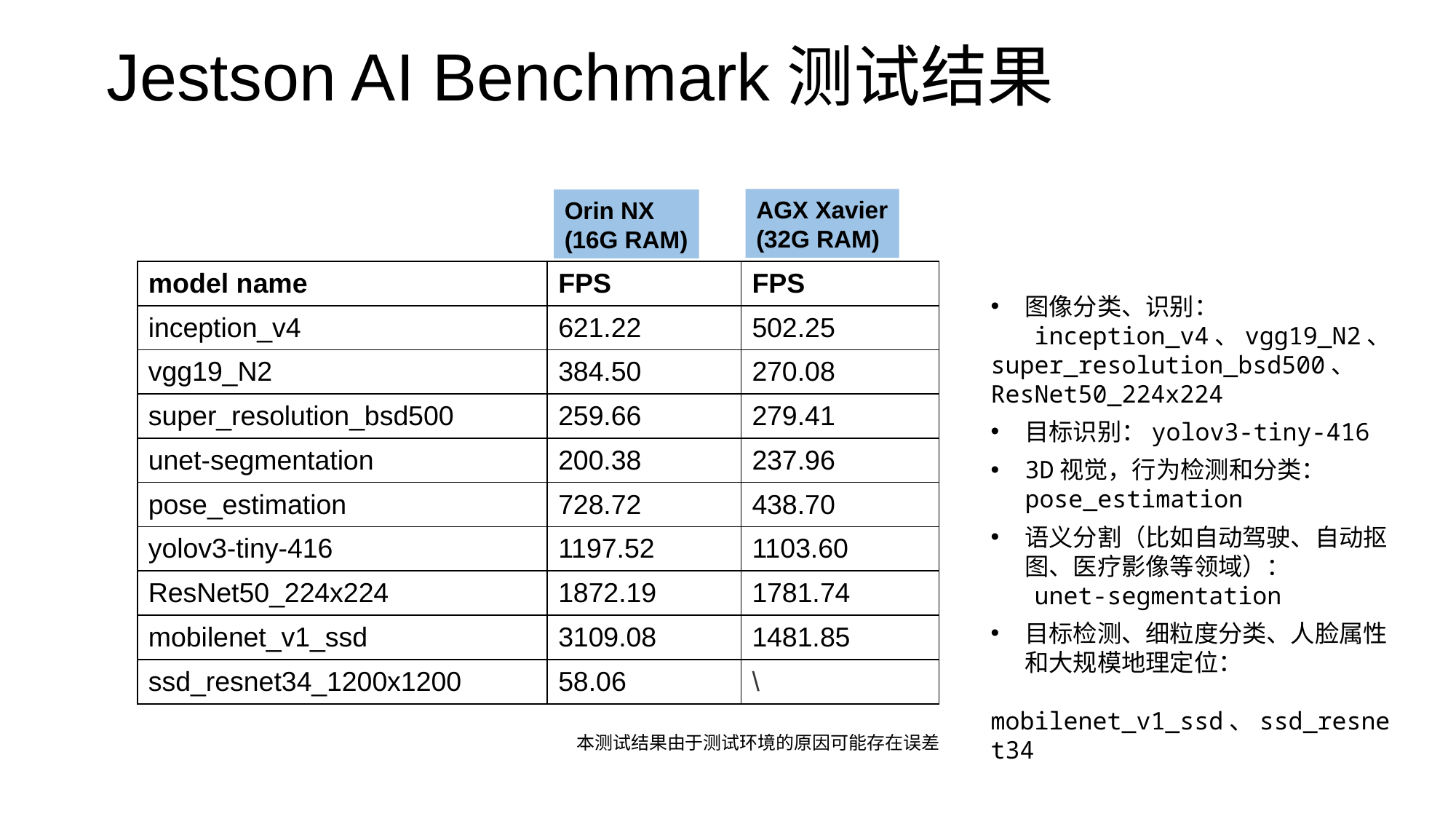

# Jestson AI Benchmark测试结果
AGX Xavier
(32G RAM)
Orin NX
(16G RAM)
| model name | FPS | FPS |
| --- | --- | --- |
| inception\_v4 | 621.22 | 502.25 |
| vgg19\_N2 | 384.50 | 270.08 |
| super\_resolution\_bsd500 | 259.66 | 279.41 |
| unet-segmentation | 200.38 | 237.96 |
| pose\_estimation | 728.72 | 438.70 |
| yolov3-tiny-416 | 1197.52 | 1103.60 |
| ResNet50\_224x224 | 1872.19 | 1781.74 |
| mobilenet\_v1\_ssd | 3109.08 | 1481.85 |
| ssd\_resnet34\_1200x1200 | 58.06 | \ |
图像分类、识别：
   inception_v4、vgg19_N2、super_resolution_bsd500、     ResNet50_224x224
目标识别：yolov3-tiny-416
3D视觉，行为检测和分类：pose_estimation
语义分割（比如自动驾驶、自动抠图、医疗影像等领域）：
   unet-segmentation
目标检测、细粒度分类、人脸属性和大规模地理定位：
   mobilenet_v1_ssd、ssd_resnet34
本测试结果由于测试环境的原因可能存在误差